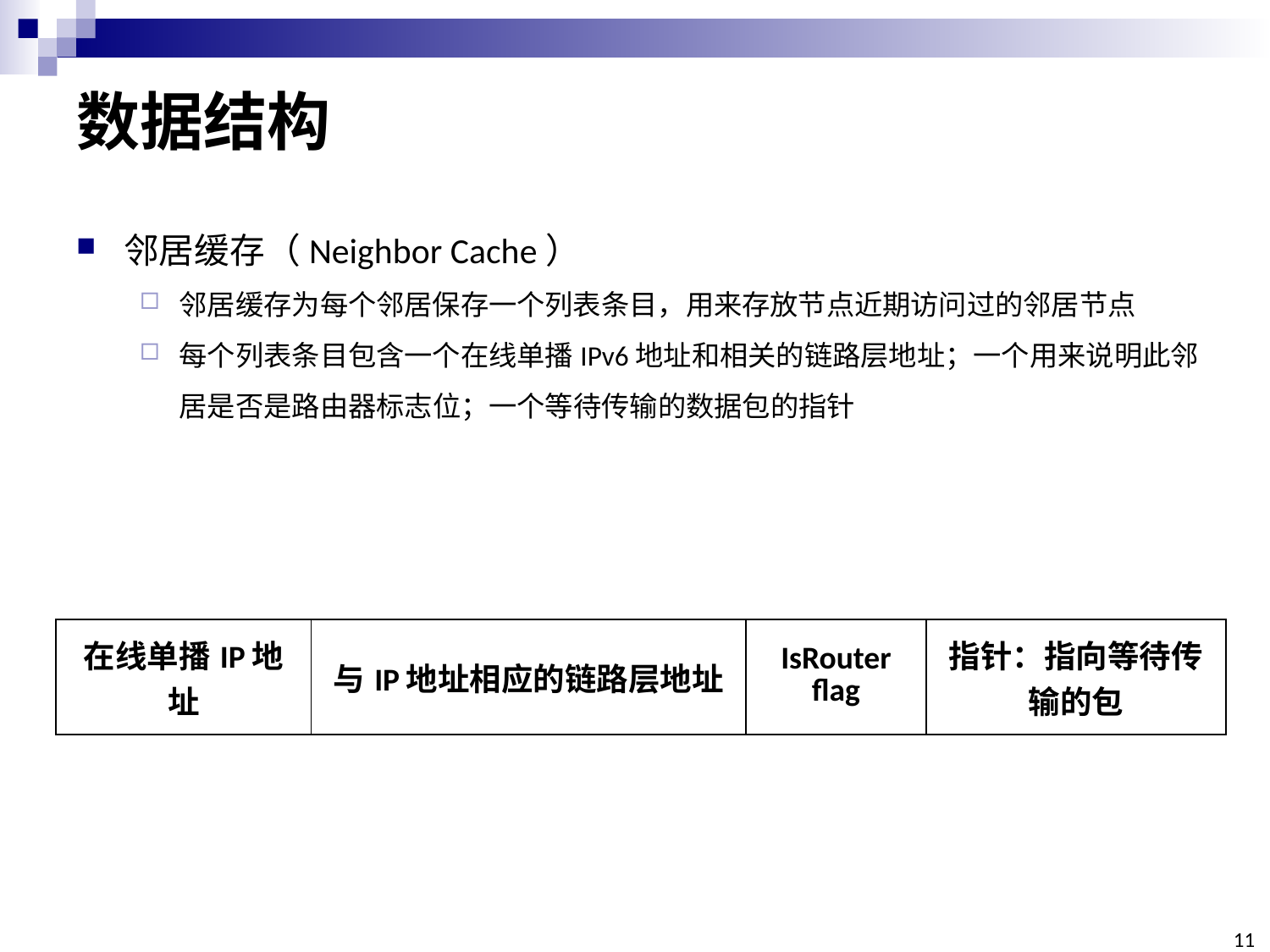

# 数据结构
邻居缓存（Neighbor Cache）
邻居缓存为每个邻居保存一个列表条目，用来存放节点近期访问过的邻居节点
每个列表条目包含一个在线单播IPv6地址和相关的链路层地址；一个用来说明此邻居是否是路由器标志位；一个等待传输的数据包的指针
| 在线单播IP地址 | 与IP地址相应的链路层地址 | IsRouter flag | 指针：指向等待传输的包 |
| --- | --- | --- | --- |
11